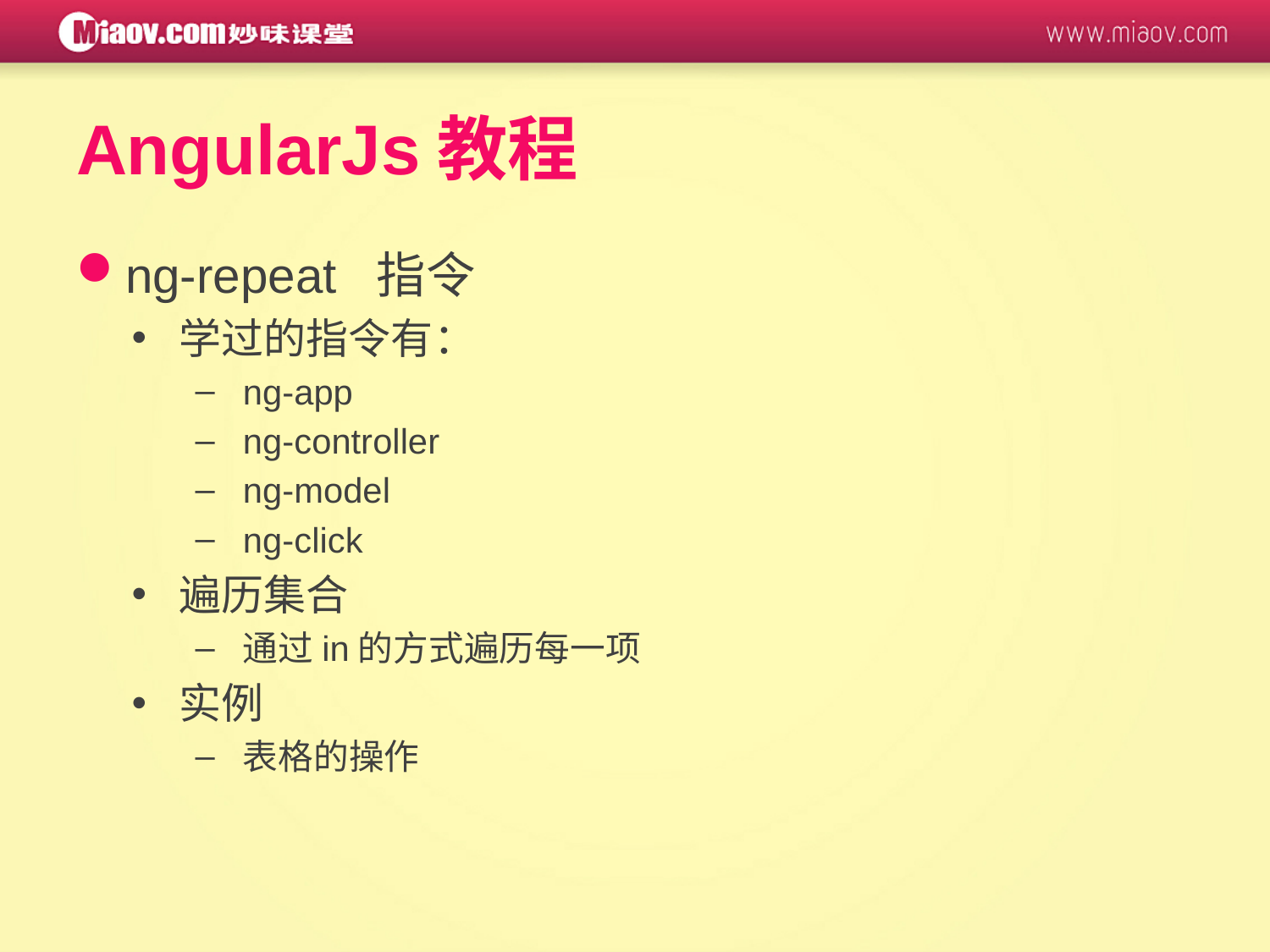

# AngularJs教程
ng-repeat  指令
学过的指令有：
ng-app
ng-controller
ng-model
ng-click
遍历集合
通过in的方式遍历每一项
实例
表格的操作